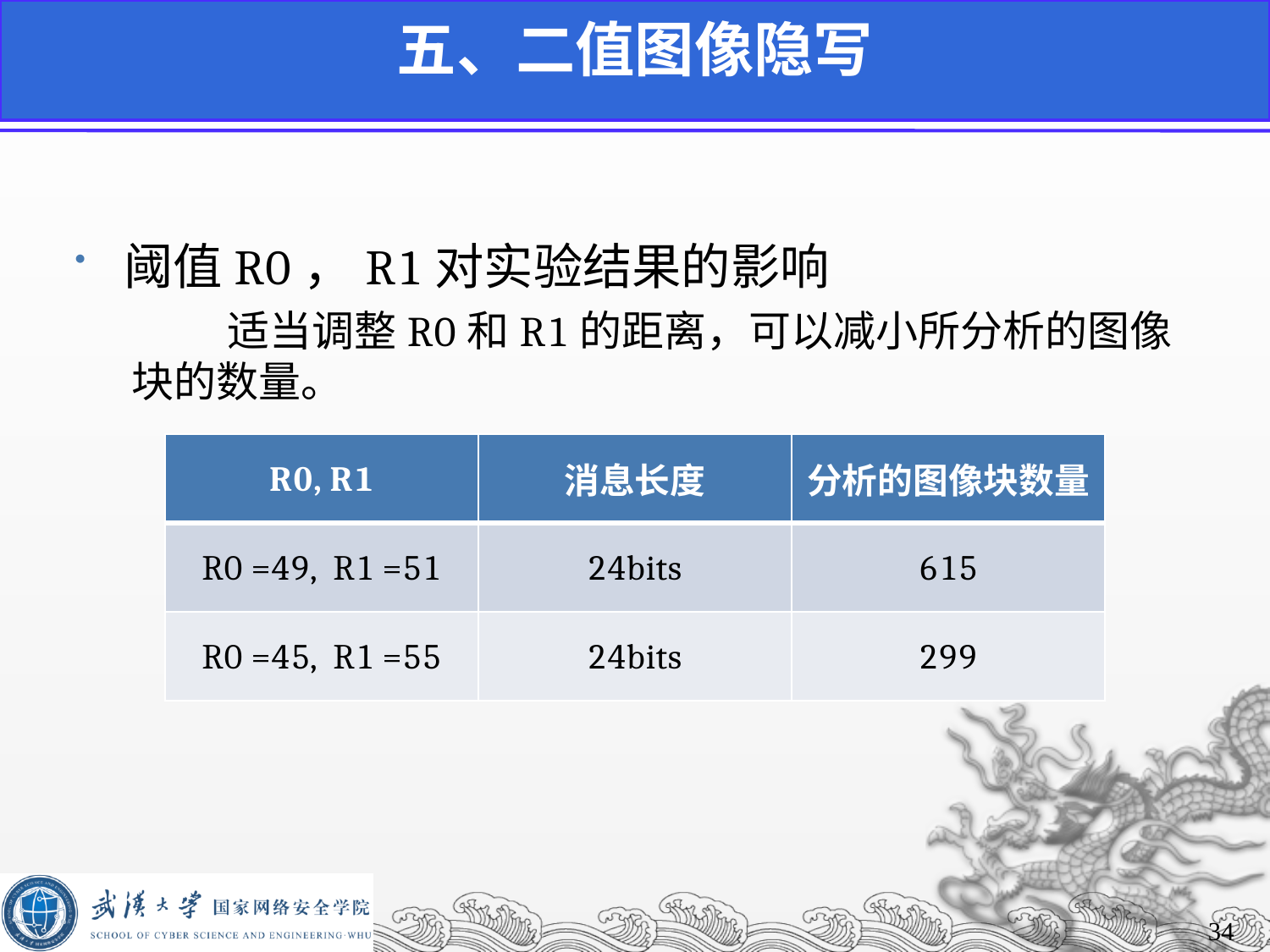

五、二值图像隐写

阈值R0，R1对实验结果的影响
         适当调整R0和R1的距离，可以减小所分析的图像块的数量。
| R0, R1 | 消息长度 | 分析的图像块数量 |
| --- | --- | --- |
| R0 =49, R1 =51 | 24bits | 615 |
| R0 =45, R1 =55 | 24bits | 299 |